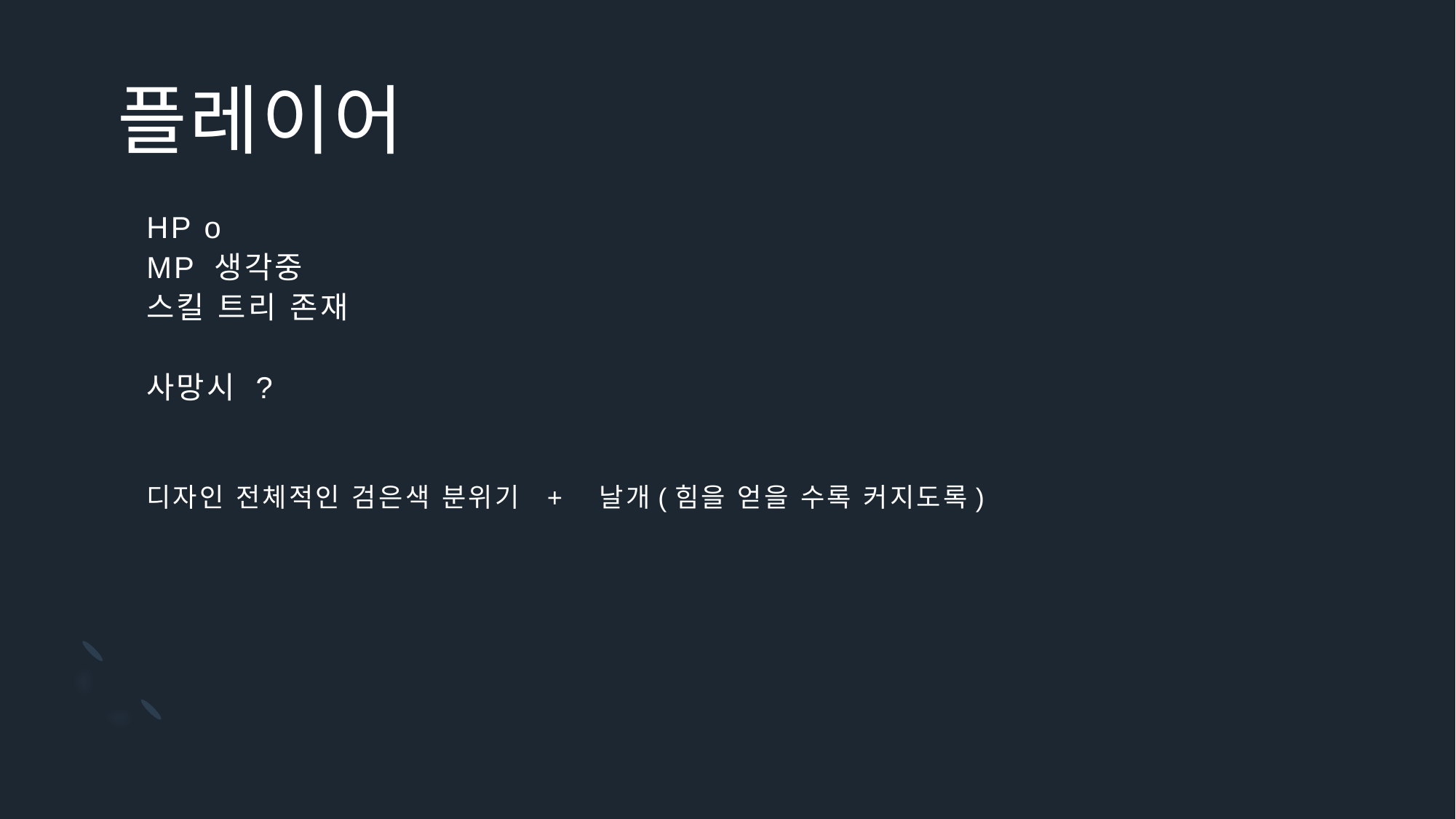

플레이어
# HP o MP 생각중 스킬 트리 존재 사망시 ?
디자인 전체적인 검은색 분위기  +   날개(힘을 얻을 수록 커지도록)